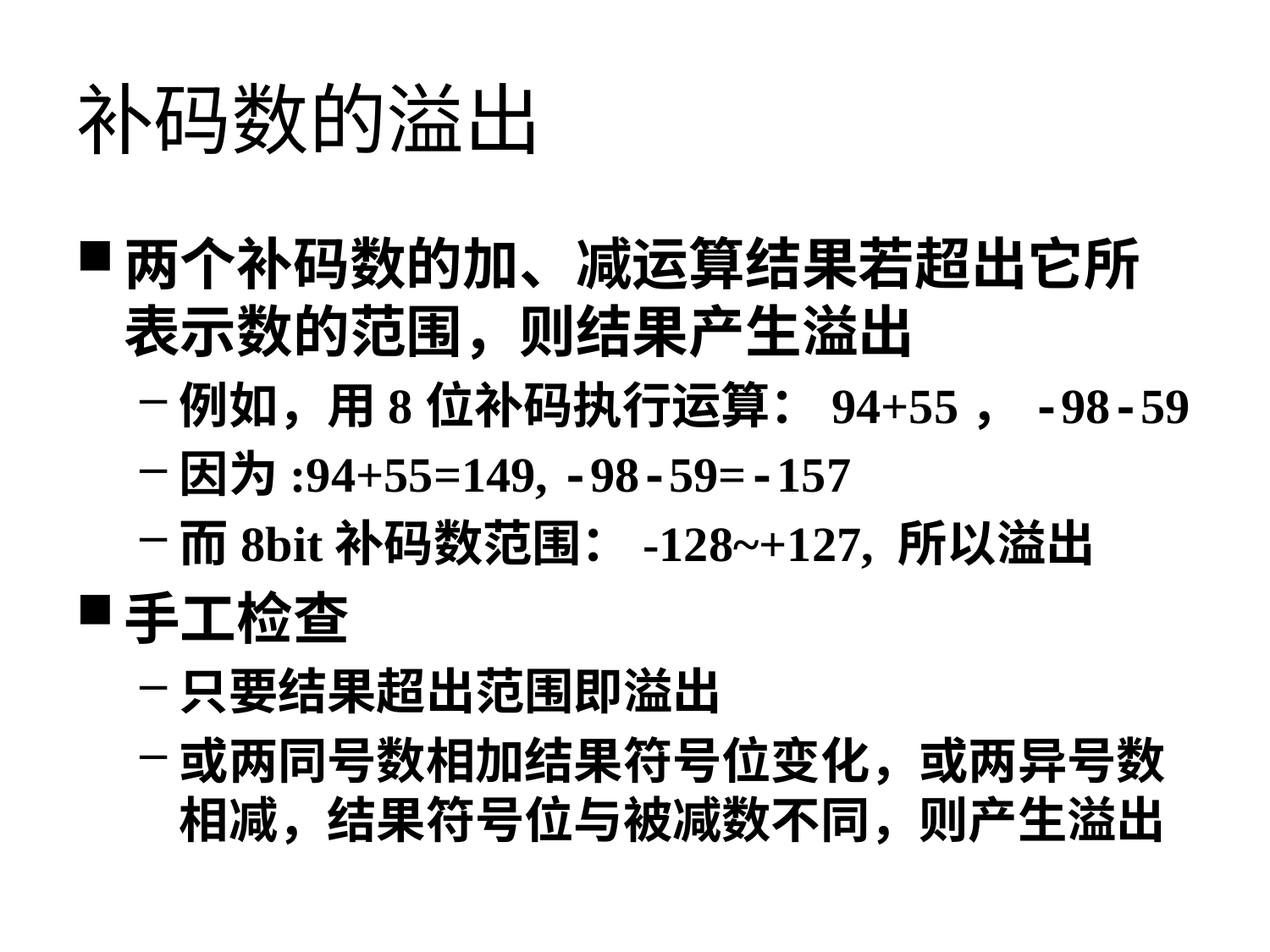

# 补码数的溢出
两个补码数的加、减运算结果若超出它所表示数的范围，则结果产生溢出
例如，用8位补码执行运算：94+55，-98-59
因为:94+55=149, -98-59=-157
而8bit补码数范围：-128~+127, 所以溢出
手工检查
只要结果超出范围即溢出
或两同号数相加结果符号位变化，或两异号数相减，结果符号位与被减数不同，则产生溢出